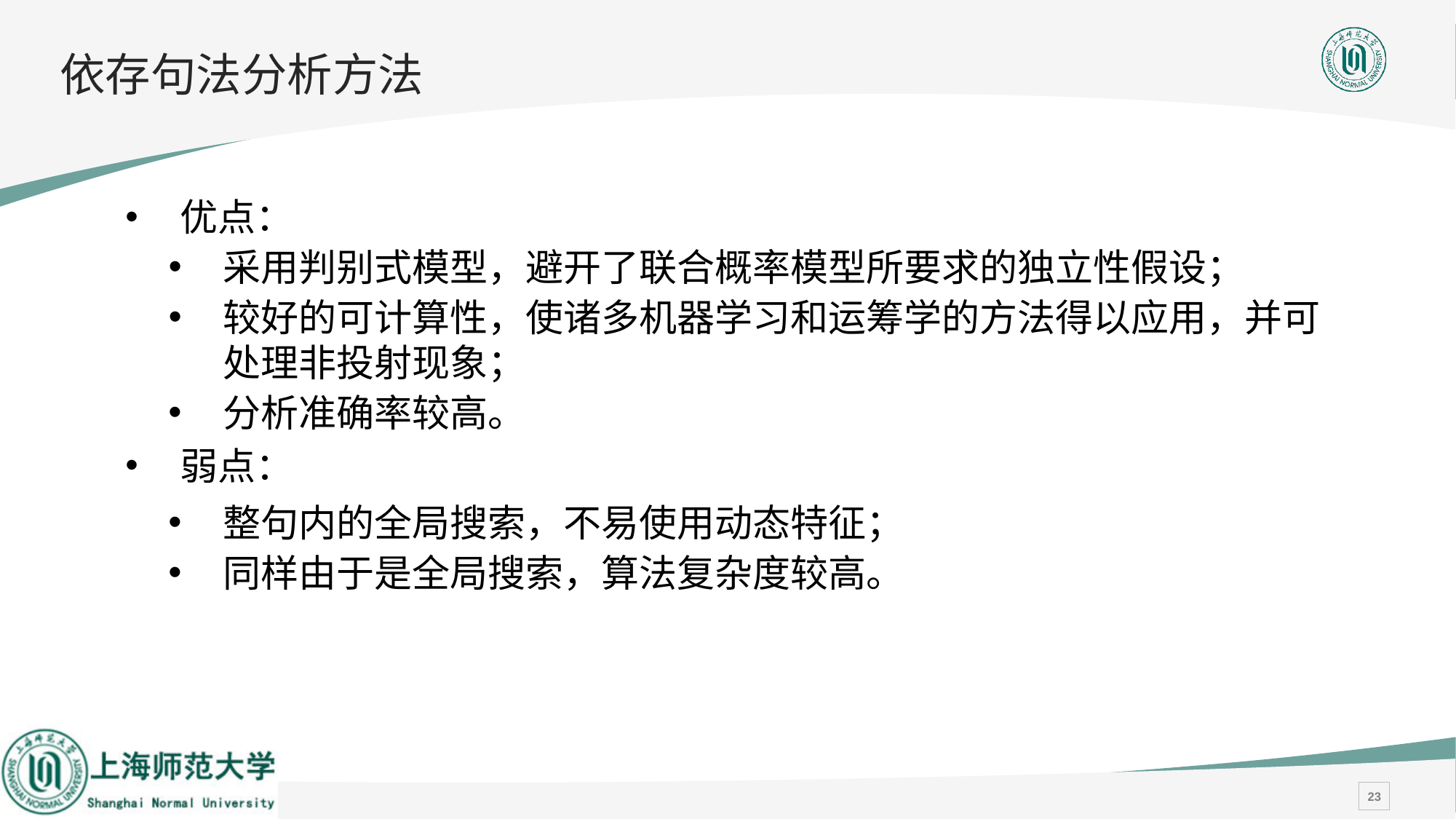

依存句法分析方法
优点：
采用判别式模型，避开了联合概率模型所要求的独立性假设；
较好的可计算性，使诸多机器学习和运筹学的方法得以应用，并可处理非投射现象；
分析准确率较高。
弱点：
整句内的全局搜索，不易使用动态特征；
同样由于是全局搜索，算法复杂度较高。